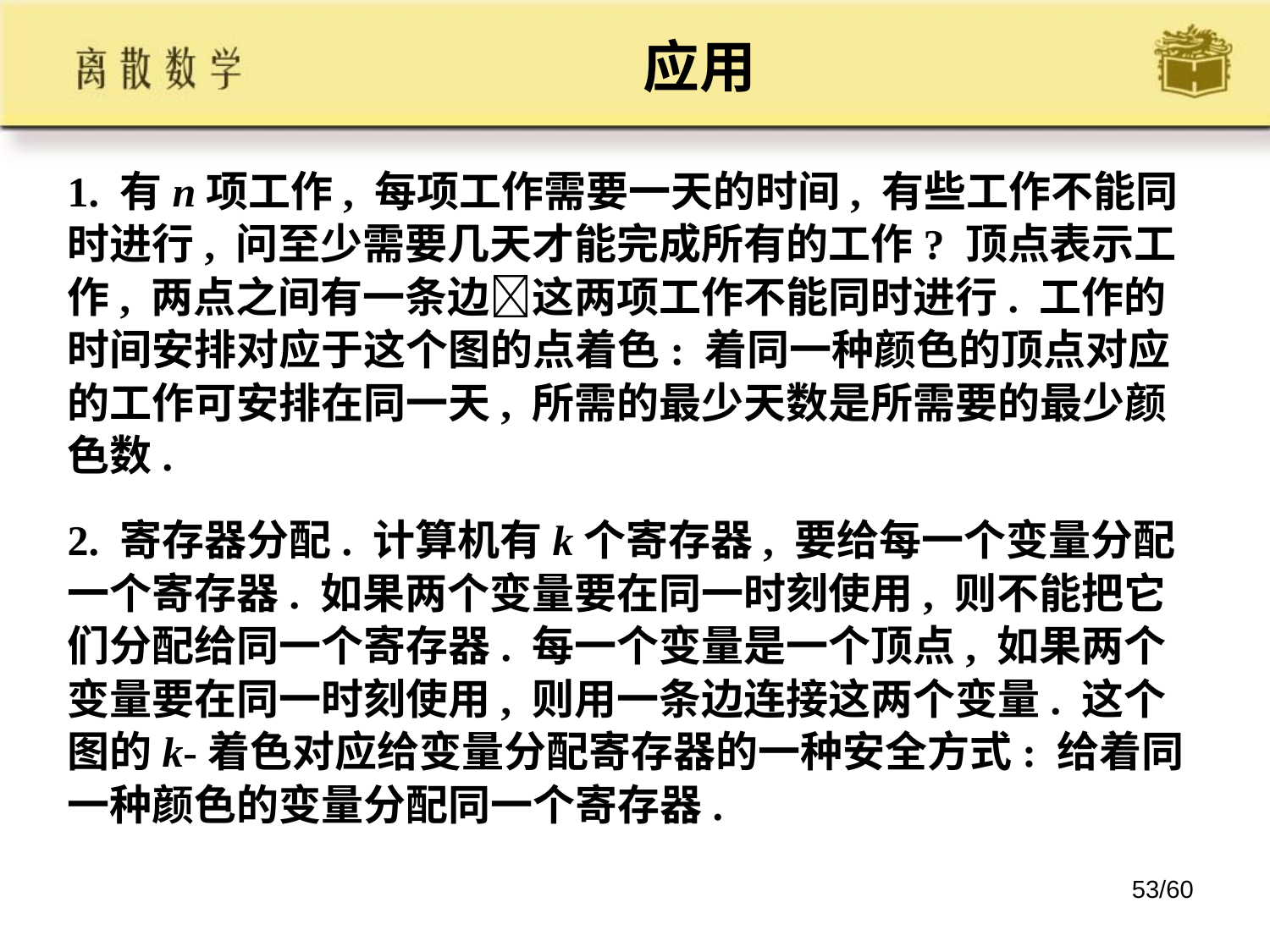

# 应用
1. 有n项工作, 每项工作需要一天的时间, 有些工作不能同时进行, 问至少需要几天才能完成所有的工作? 顶点表示工作, 两点之间有一条边⇔这两项工作不能同时进行. 工作的时间安排对应于这个图的点着色: 着同一种颜色的顶点对应的工作可安排在同一天, 所需的最少天数是所需要的最少颜色数.
2. 寄存器分配. 计算机有k个寄存器, 要给每一个变量分配一个寄存器. 如果两个变量要在同一时刻使用, 则不能把它们分配给同一个寄存器. 每一个变量是一个顶点, 如果两个变量要在同一时刻使用, 则用一条边连接这两个变量. 这个图的k-着色对应给变量分配寄存器的一种安全方式: 给着同一种颜色的变量分配同一个寄存器.
53/60